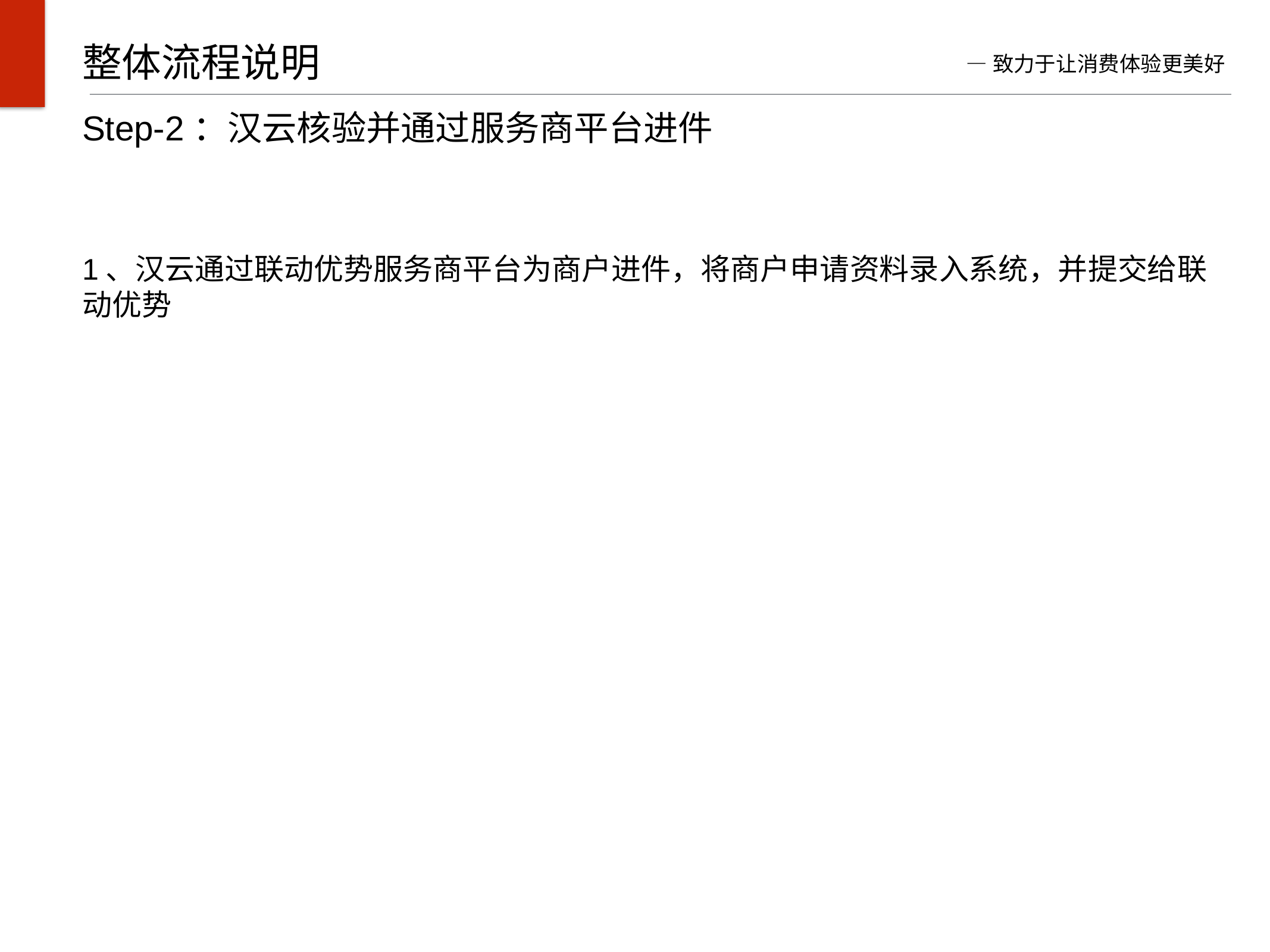

整体流程说明
 —致力于让消费体验更美好

Step-2：汉云核验并通过服务商平台进件
1、汉云通过联动优势服务商平台为商户进件，将商户申请资料录入系统，并提交给联 动优势